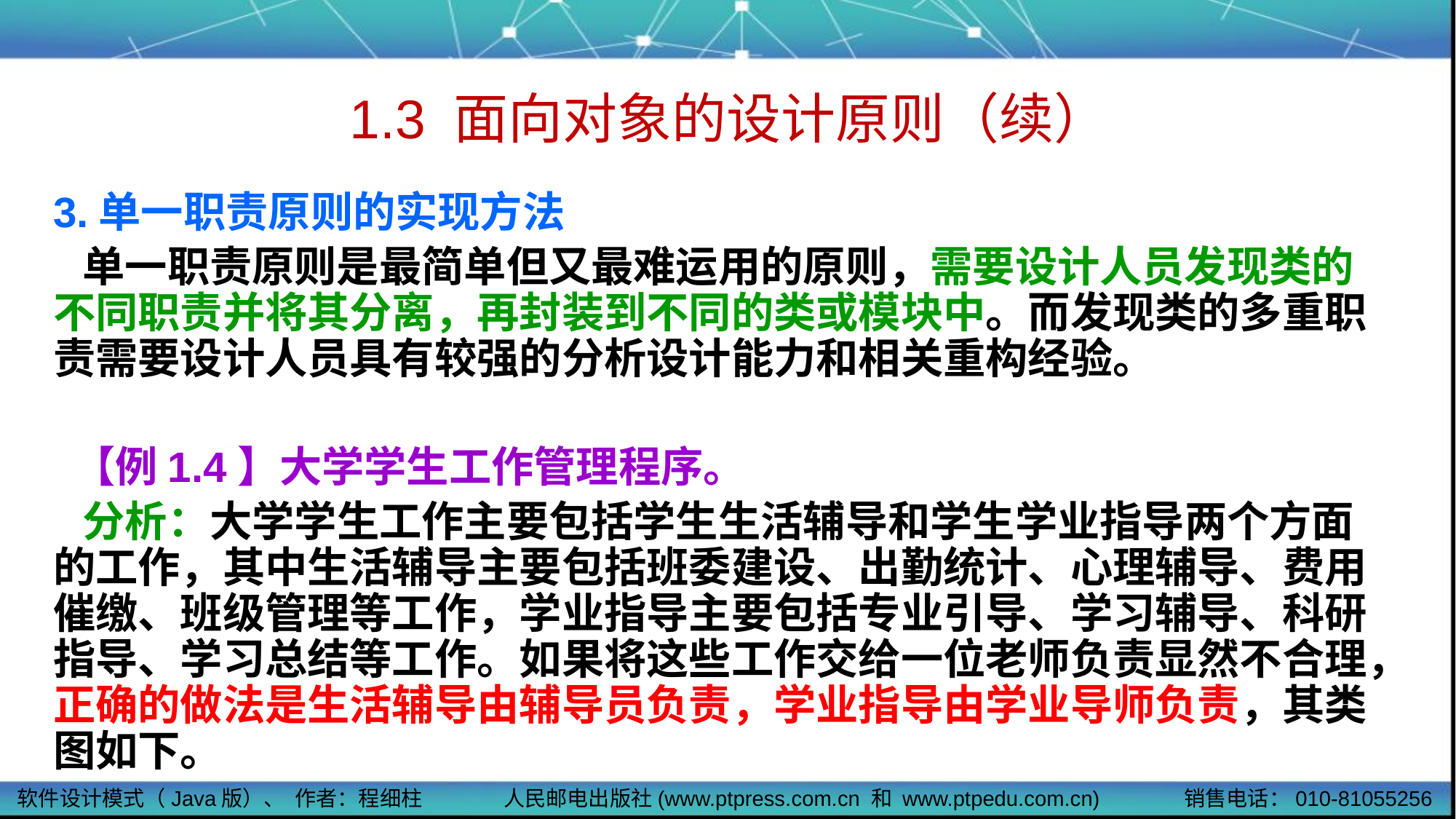

# 1.3 面向对象的设计原则（续）
3.单一职责原则的实现方法
  单一职责原则是最简单但又最难运用的原则，需要设计人员发现类的不同职责并将其分离，再封装到不同的类或模块中。而发现类的多重职责需要设计人员具有较强的分析设计能力和相关重构经验。

 【例1.4】大学学生工作管理程序。
  分析：大学学生工作主要包括学生生活辅导和学生学业指导两个方面的工作，其中生活辅导主要包括班委建设、出勤统计、心理辅导、费用催缴、班级管理等工作，学业指导主要包括专业引导、学习辅导、科研指导、学习总结等工作。如果将这些工作交给一位老师负责显然不合理，正确的做法是生活辅导由辅导员负责，学业指导由学业导师负责，其类图如下。
软件设计模式（Java版）、  作者：程细柱
人民邮电出版社(www.ptpress.com.cn 和 www.ptpedu.com.cn)
销售电话：010-81055256